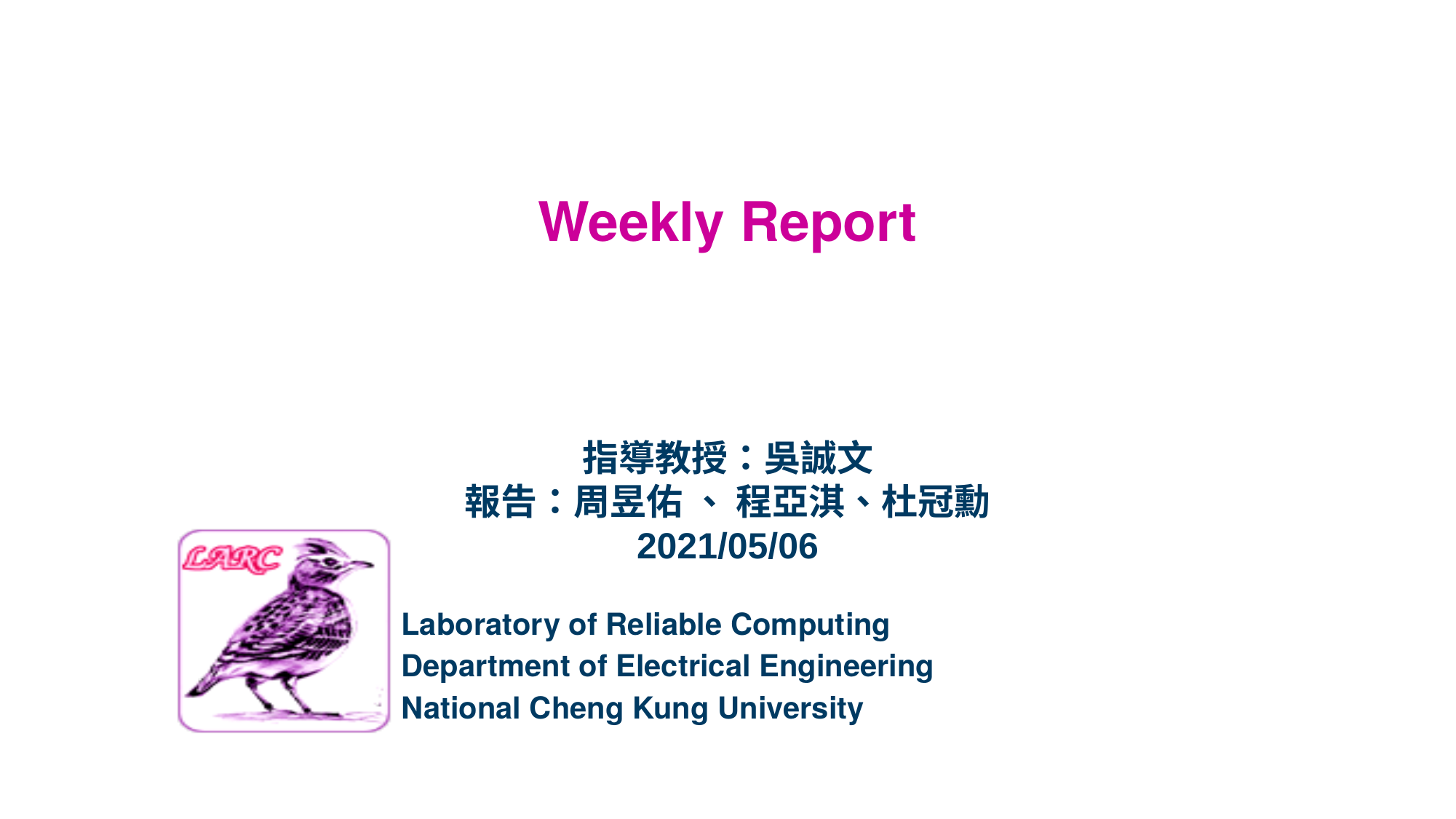

# Weekly Report
指導教授：吳誠文
報告：周昱佑 、 程亞淇、杜冠勳
2021/05/06
Laboratory of Reliable Computing
Department of Electrical Engineering
National Cheng Kung University